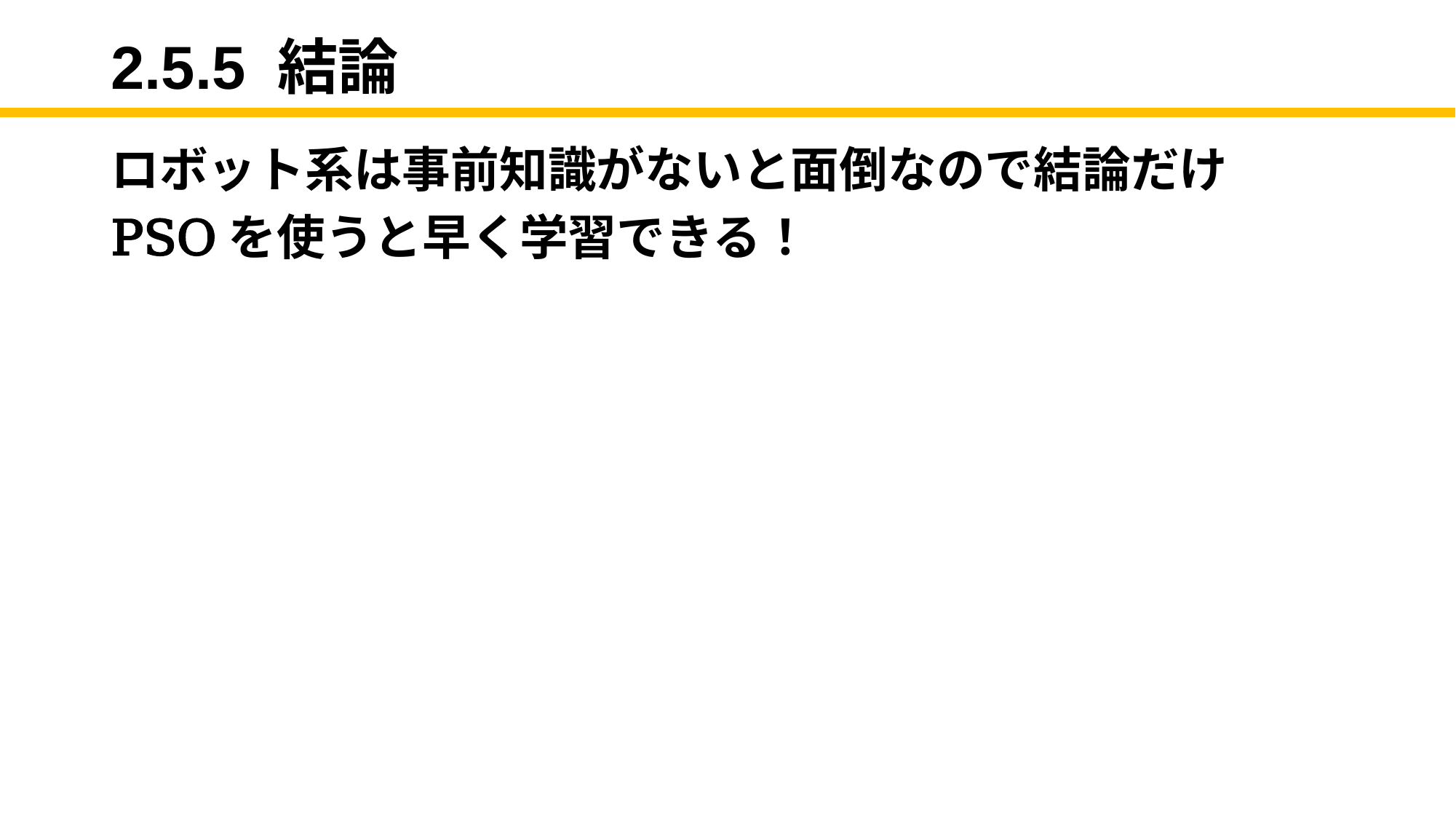

# 2.5.5 結論
ロボット系は事前知識がないと面倒なので結論だけ
PSOを使うと早く学習できる！